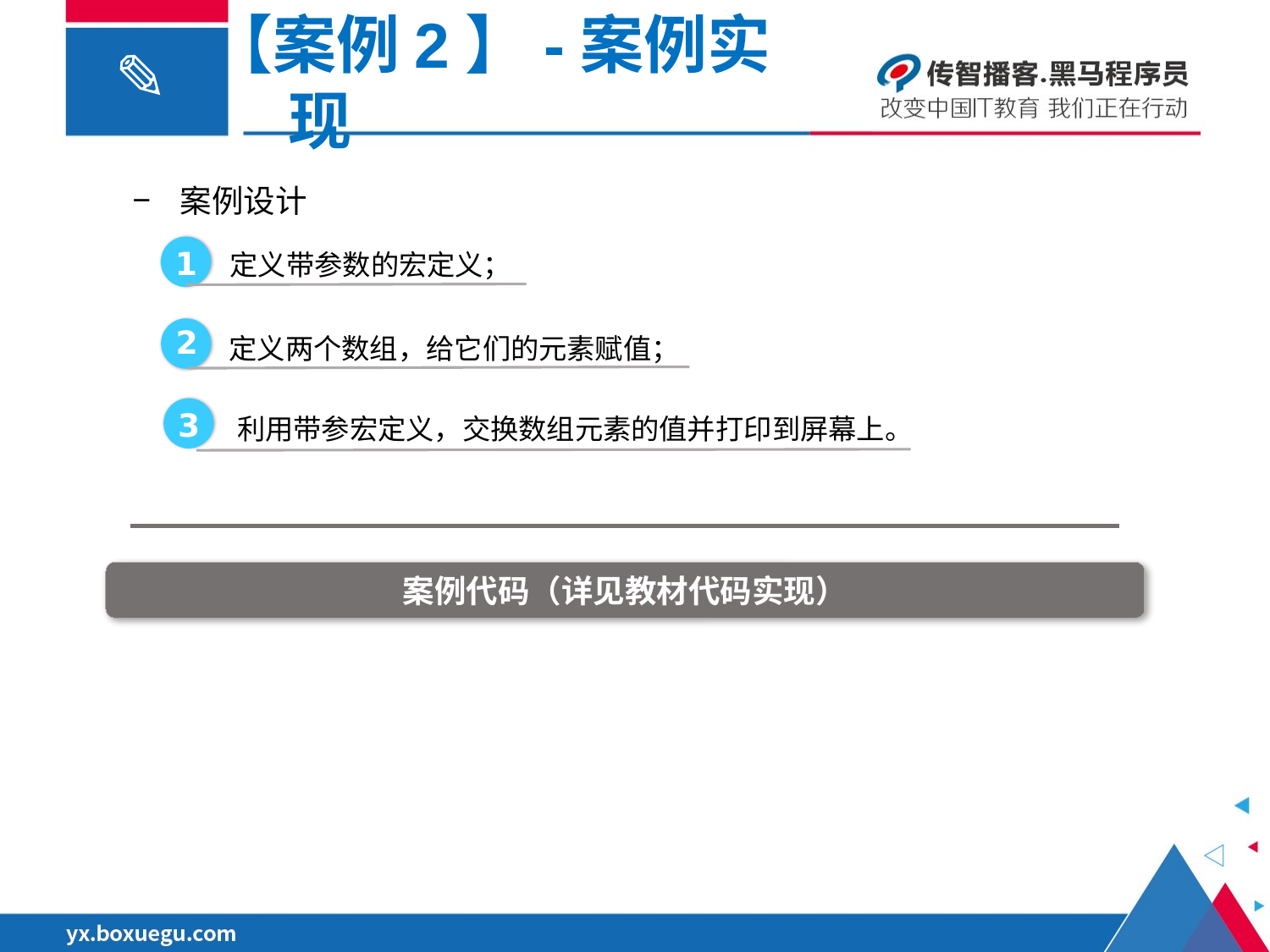

【案例2】-案例实现
案例设计
定义带参数的宏定义；

1
定义两个数组，给它们的元素赋值；
2

利用带参宏定义，交换数组元素的值并打印到屏幕上。

3
案例代码（详见教材代码实现）